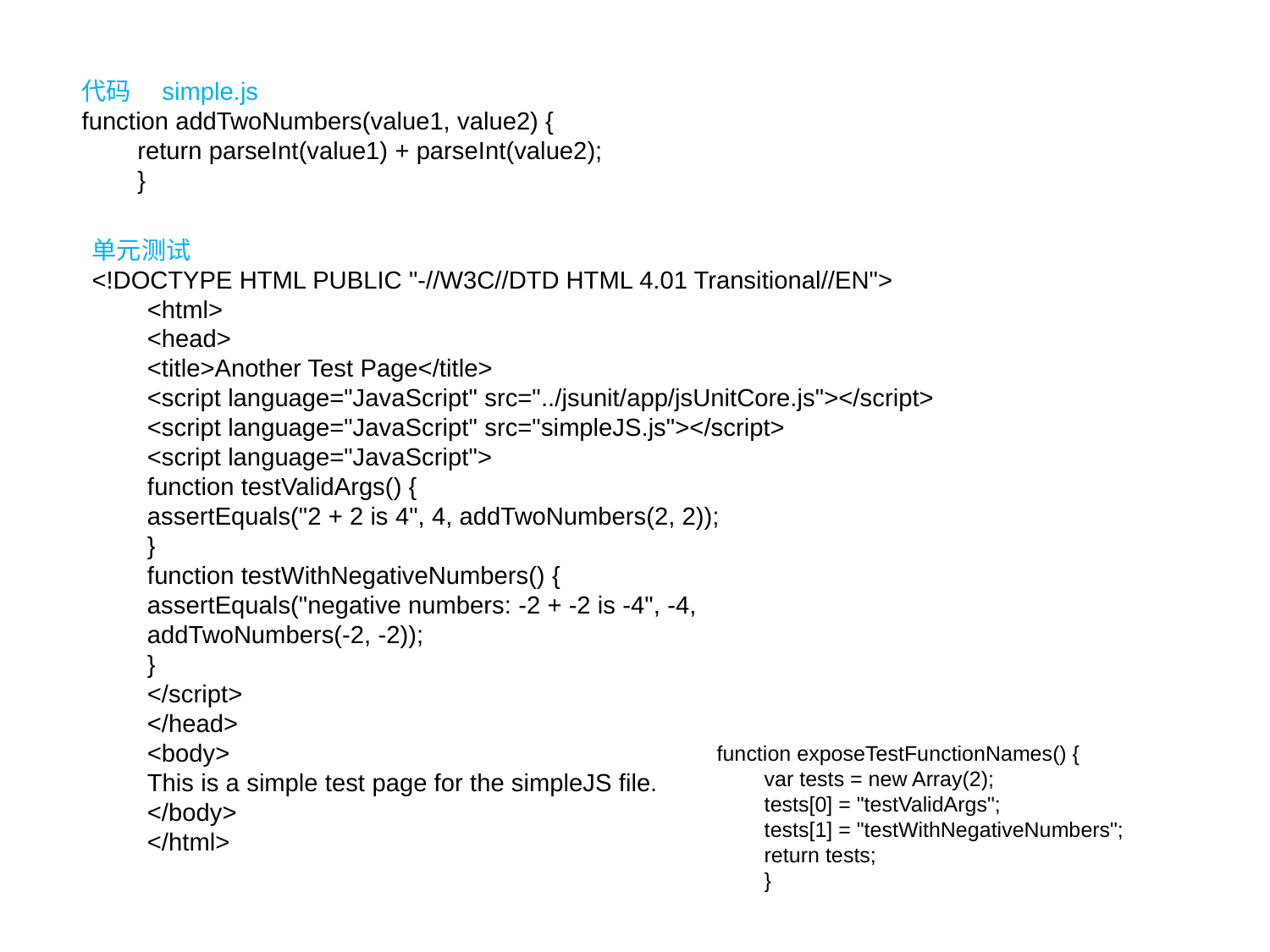

代码　simple.js
function addTwoNumbers(value1, value2) {
　　return parseInt(value1) + parseInt(value2);
　　}
单元测试
<!DOCTYPE HTML PUBLIC "-//W3C//DTD HTML 4.01 Transitional//EN">
　　<html>
　　<head>
　　<title>Another Test Page</title>
　　<script language="JavaScript" src="../jsunit/app/jsUnitCore.js"></script>
　　<script language="JavaScript" src="simpleJS.js"></script>
　　<script language="JavaScript">
　　function testValidArgs() {
　　assertEquals("2 + 2 is 4", 4, addTwoNumbers(2, 2));
　　}
　　function testWithNegativeNumbers() {
　　assertEquals("negative numbers: -2 + -2 is -4", -4,
　　addTwoNumbers(-2, -2));
　　}
　　</script>
　　</head>
　　<body>
　　This is a simple test page for the simpleJS file.
　　</body>
　　</html>
function exposeTestFunctionNames() {
　　var tests = new Array(2);
　　tests[0] = "testValidArgs";
　　tests[1] = "testWithNegativeNumbers";
　　return tests;
　　}